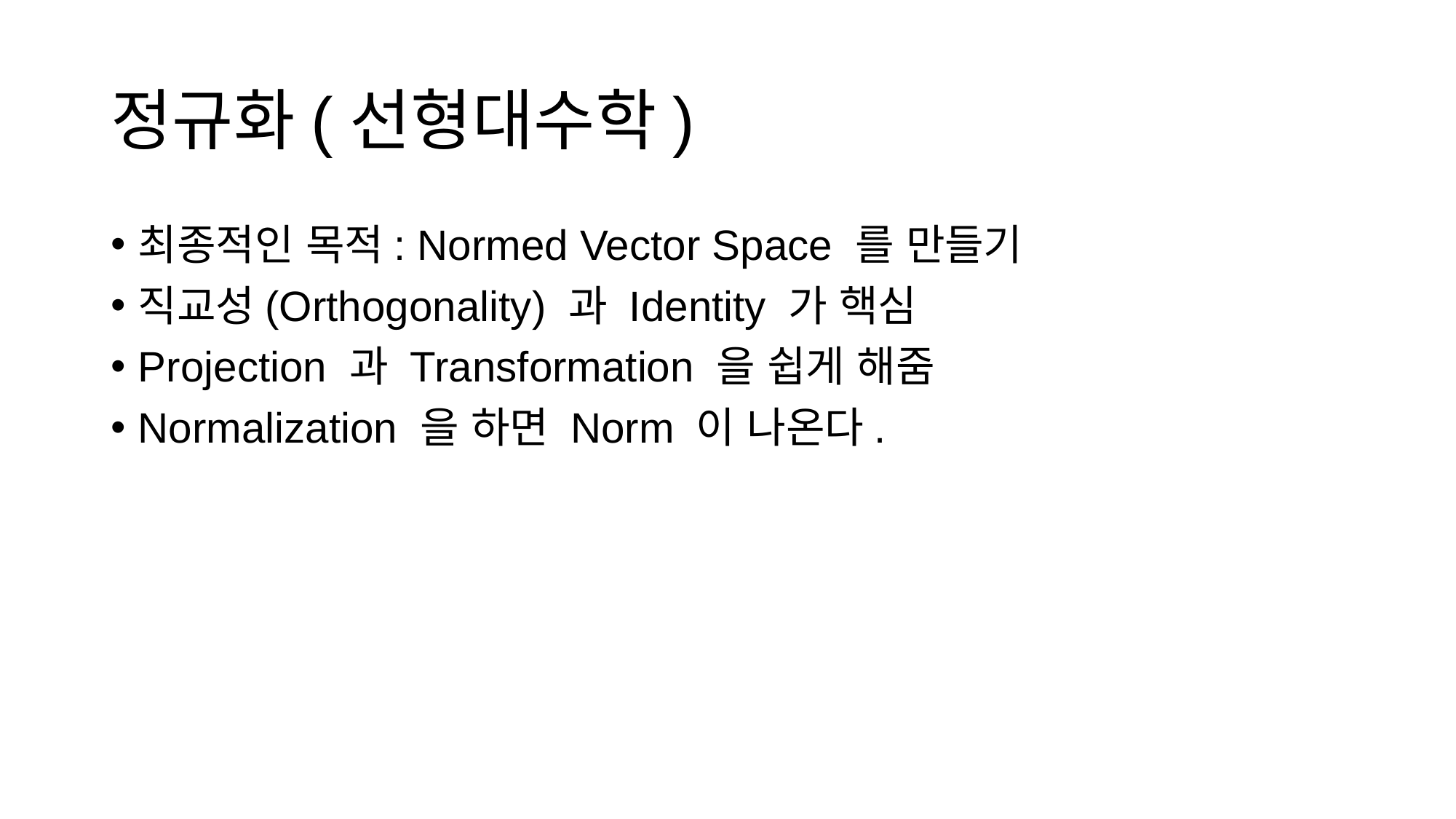

# 정규화(선형대수학)
최종적인 목적: Normed Vector Space 를 만들기
직교성(Orthogonality) 과 Identity 가 핵심
Projection 과 Transformation 을 쉽게 해줌
Normalization 을 하면 Norm 이 나온다.